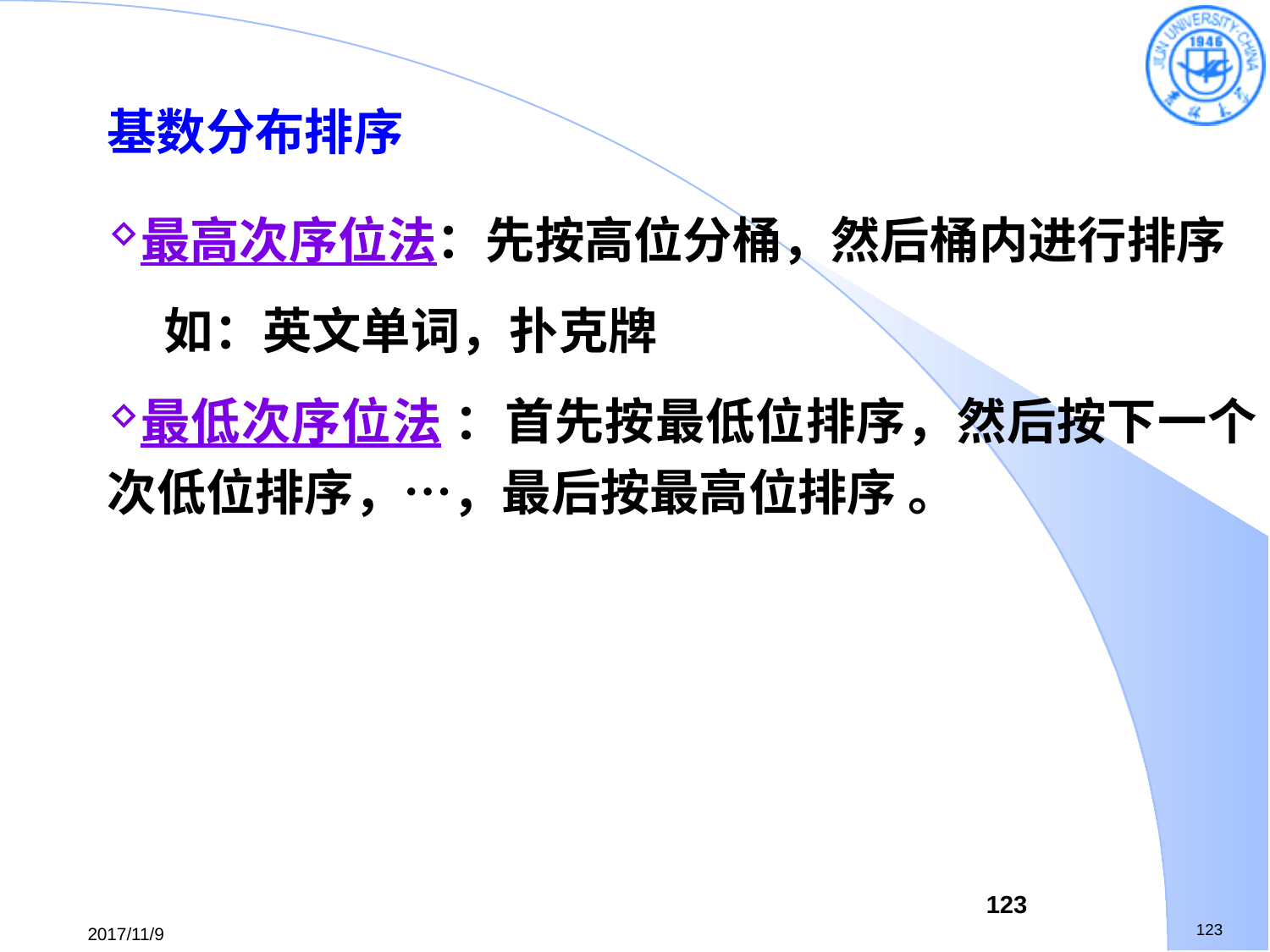

基数分布排序
最高次序位法：先按高位分桶，然后桶内进行排序
    如：英文单词，扑克牌
最低次序位法 ：首先按最低位排序，然后按下一个次低位排序，…，最后按最高位排序 。
123